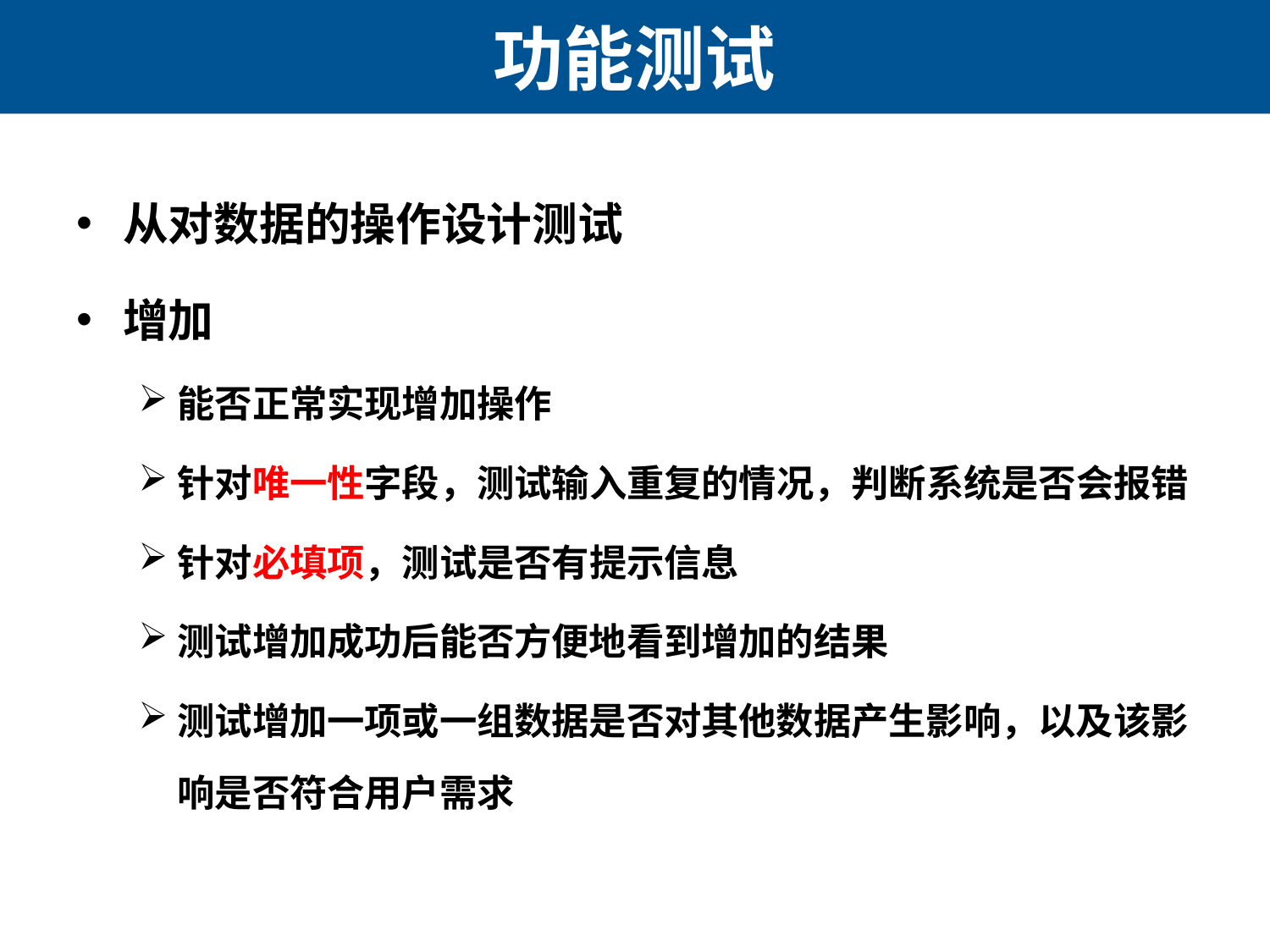

# 功能测试
从对数据的操作设计测试
增加
能否正常实现增加操作
针对唯一性字段，测试输入重复的情况，判断系统是否会报错
针对必填项，测试是否有提示信息
测试增加成功后能否方便地看到增加的结果
测试增加一项或一组数据是否对其他数据产生影响，以及该影响是否符合用户需求